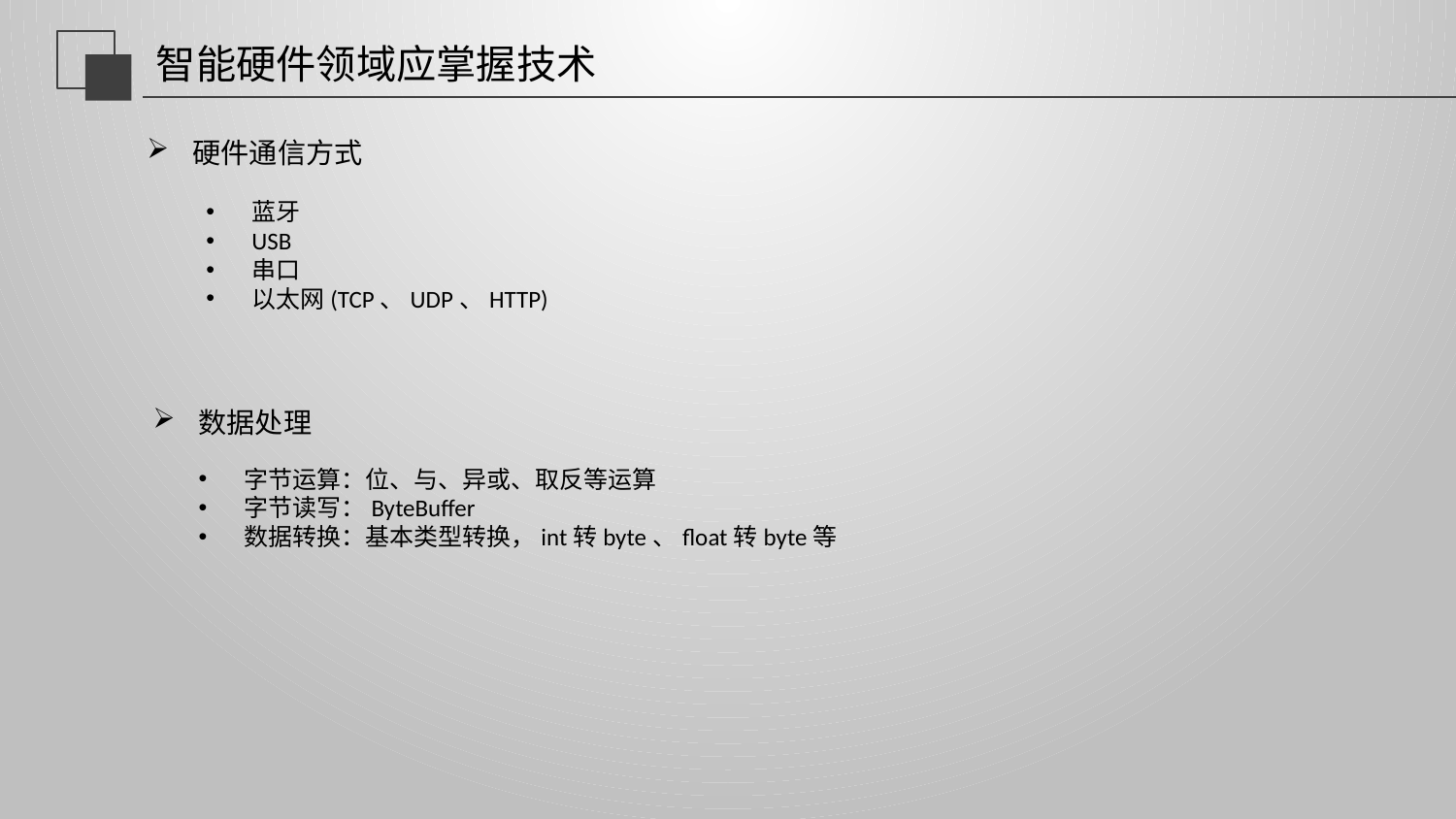

# 智能硬件领域应掌握技术
硬件通信方式
蓝牙
USB
串口
以太网(TCP、UDP、HTTP)
数据处理
字节运算：位、与、异或、取反等运算
字节读写：ByteBuffer
数据转换：基本类型转换，int转byte、float转byte等